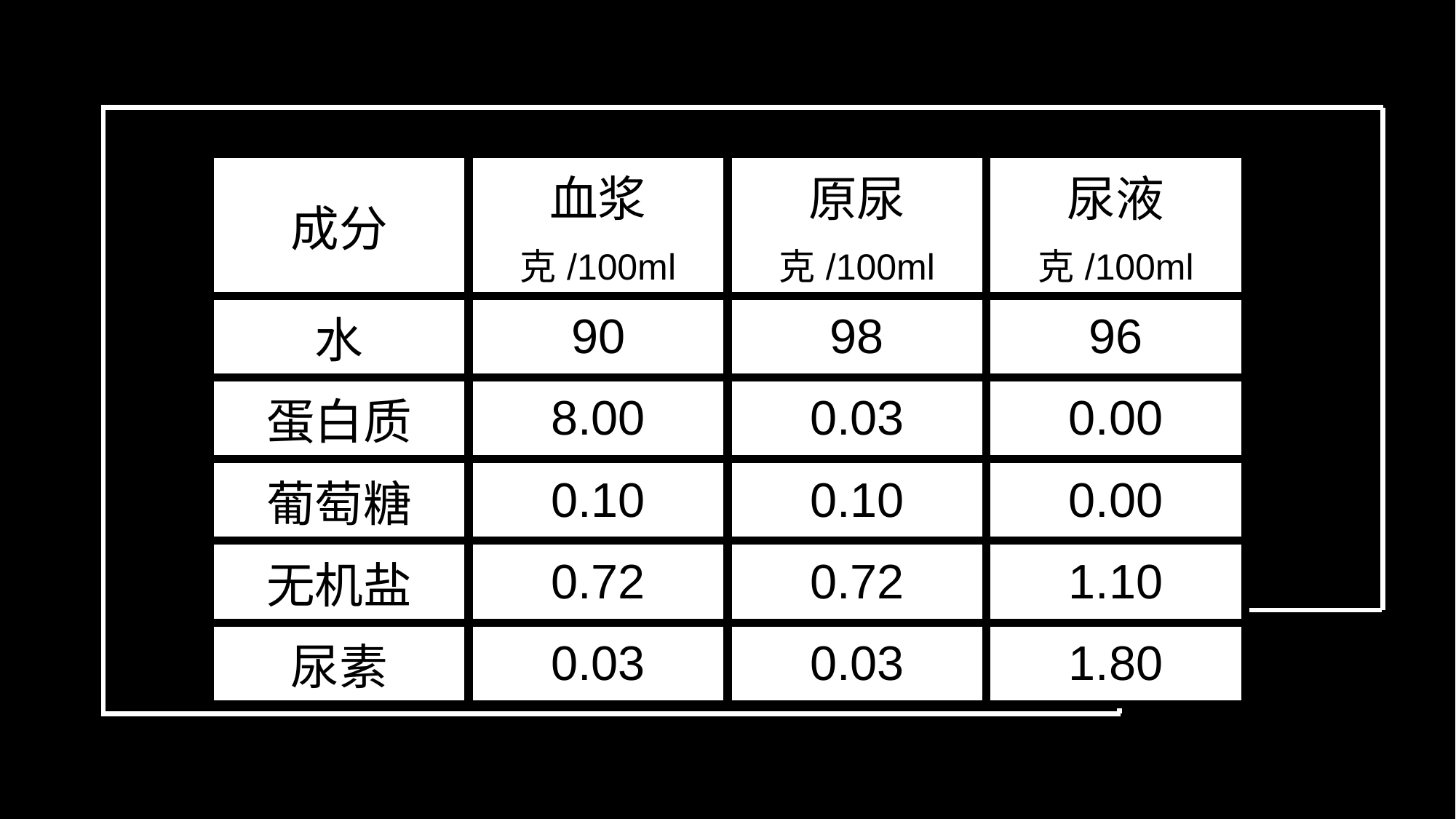

| 成分 | 血浆 克/100ml | 原尿 克/100ml | 尿液 克/100ml |
| --- | --- | --- | --- |
| 水 | 90 | 98 | 96 |
| 蛋白质 | 8.00 | 0.03 | 0.00 |
| 葡萄糖 | 0.10 | 0.10 | 0.00 |
| 无机盐 | 0.72 | 0.72 | 1.10 |
| 尿素 | 0.03 | 0.03 | 1.80 |